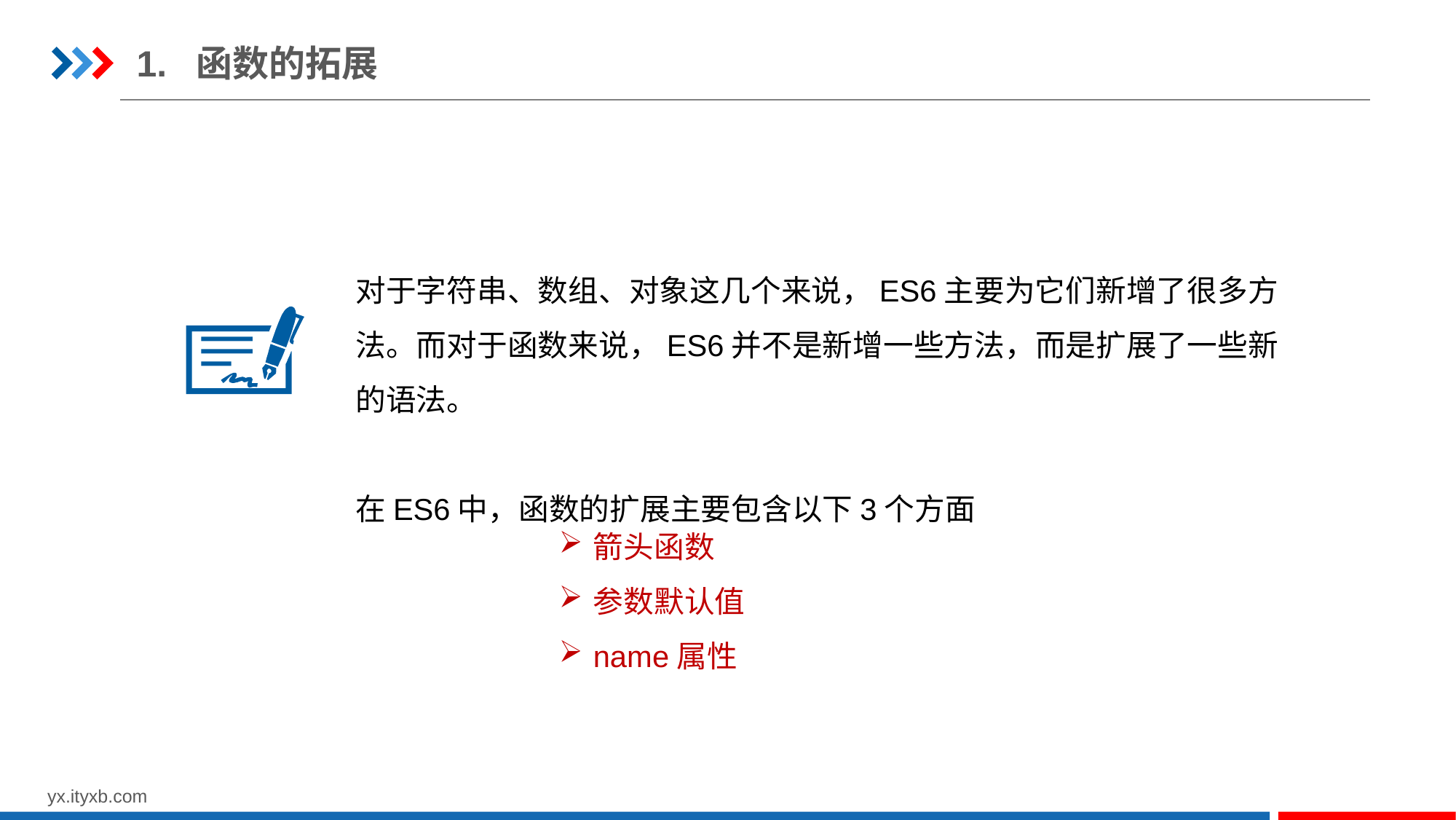

1.  函数的拓展
对于字符串、数组、对象这几个来说，ES6主要为它们新增了很多方法。而对于函数来说，ES6并不是新增一些方法，而是扩展了一些新的语法。

在ES6中，函数的扩展主要包含以下3个方面

箭头函数
参数默认值
name属性